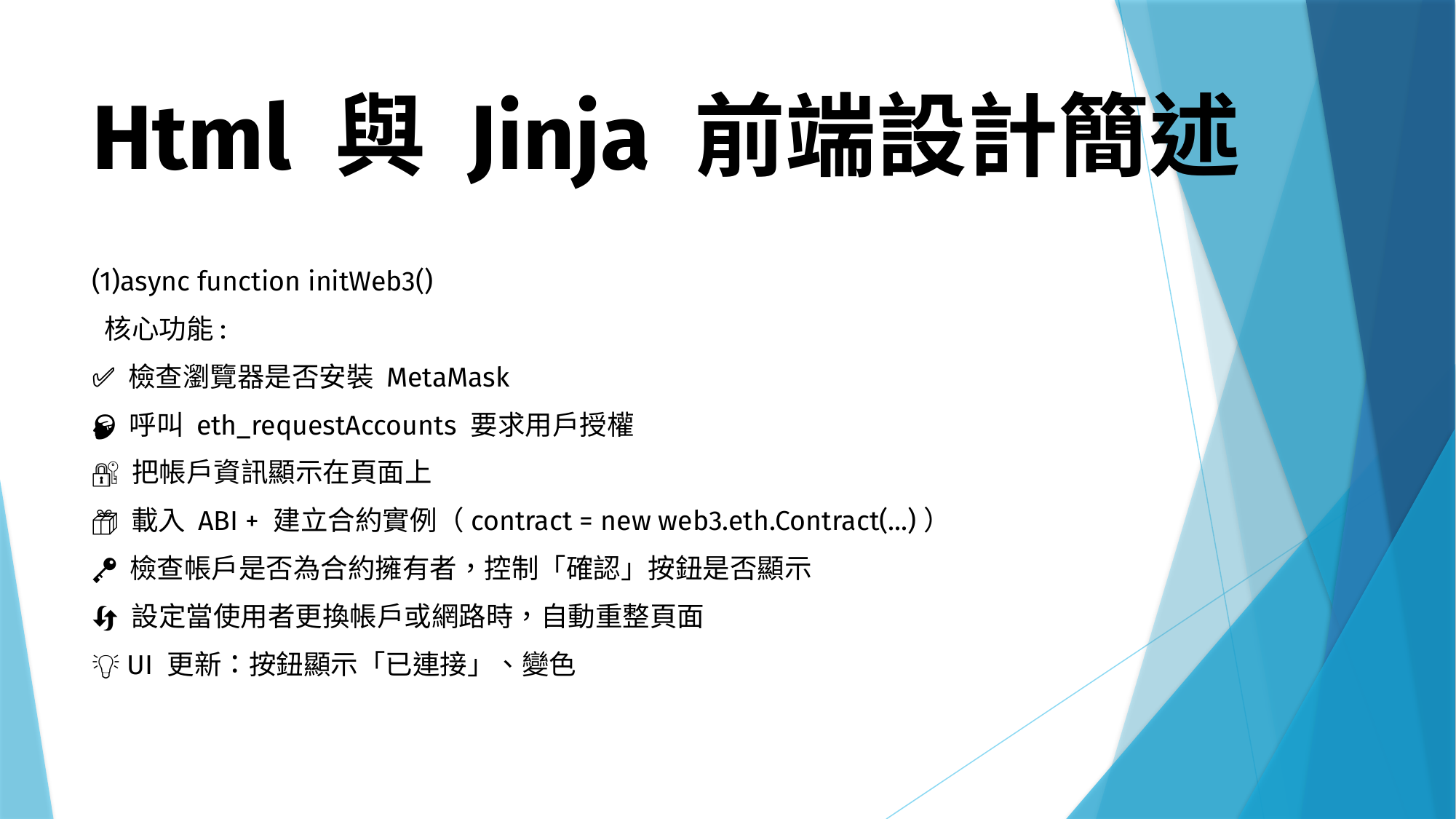

# Html 與 Jinja 前端設計簡述
(1)async function initWeb3()
 核心功能:
✅ 檢查瀏覽器是否安裝 MetaMask
🧠 呼叫 eth_requestAccounts 要求用戶授權
🔐 把帳戶資訊顯示在頁面上
📦 載入 ABI + 建立合約實例（contract = new web3.eth.Contract(...)）
🔑 檢查帳戶是否為合約擁有者，控制「確認」按鈕是否顯示
🔄 設定當使用者更換帳戶或網路時，自動重整頁面
💡 UI 更新：按鈕顯示「已連接」、變色